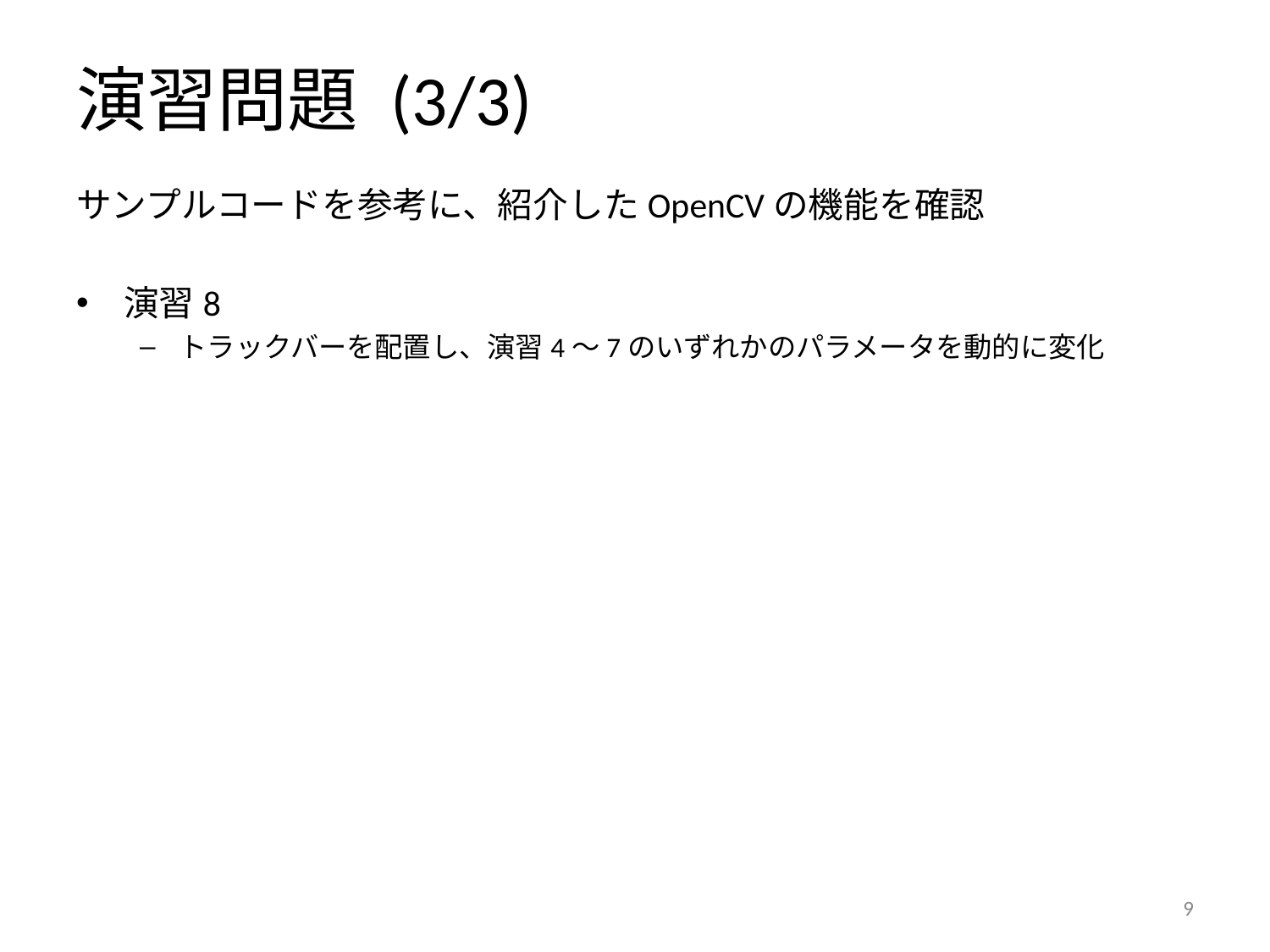

# 演習問題 (3/3)
サンプルコードを参考に、紹介したOpenCVの機能を確認

演習8
トラックバーを配置し、演習4〜7のいずれかのパラメータを動的に変化

9